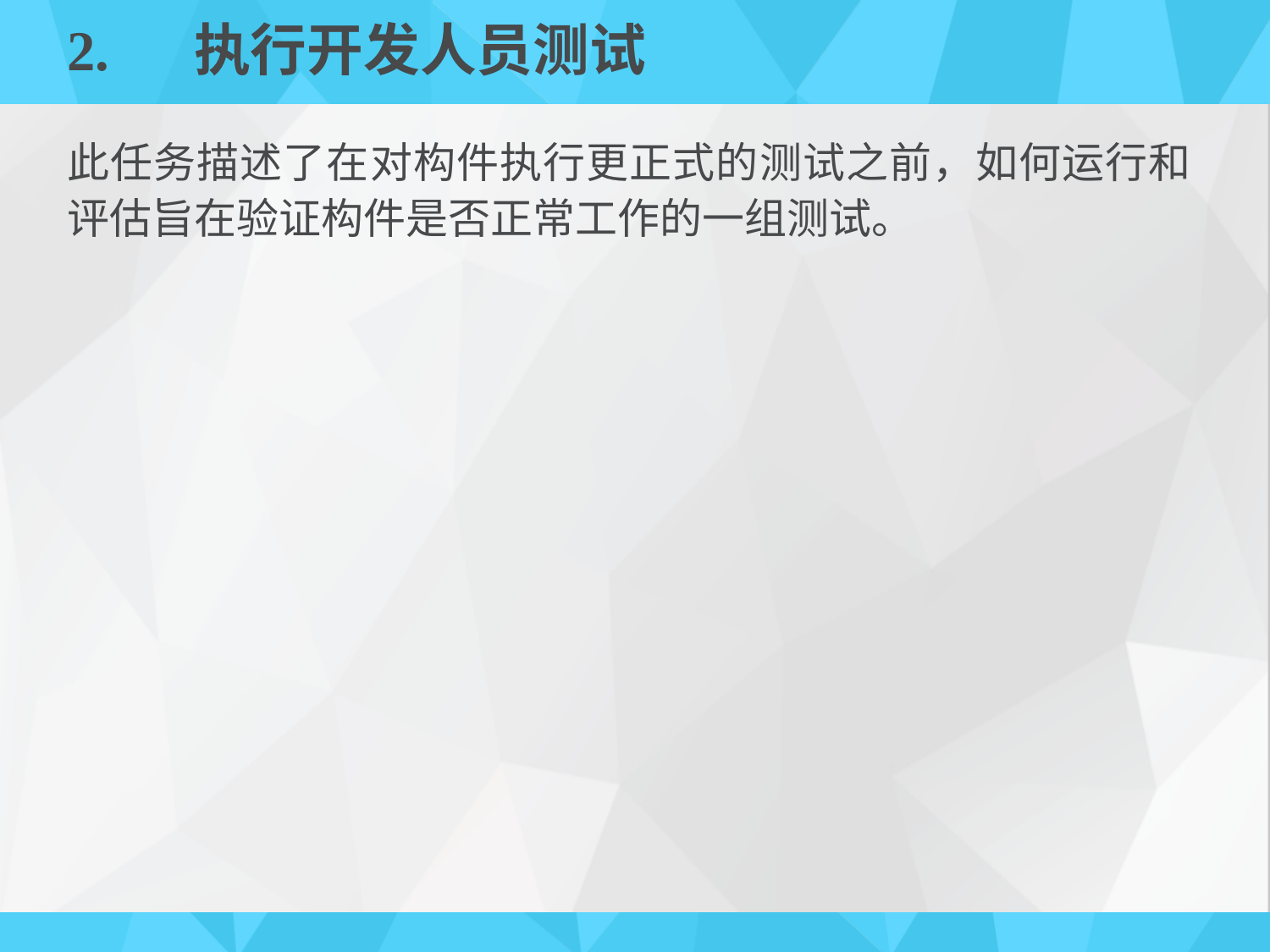

# 2.	执行开发人员测试
此任务描述了在对构件执行更正式的测试之前，如何运行和评估旨在验证构件是否正常工作的一组测试。